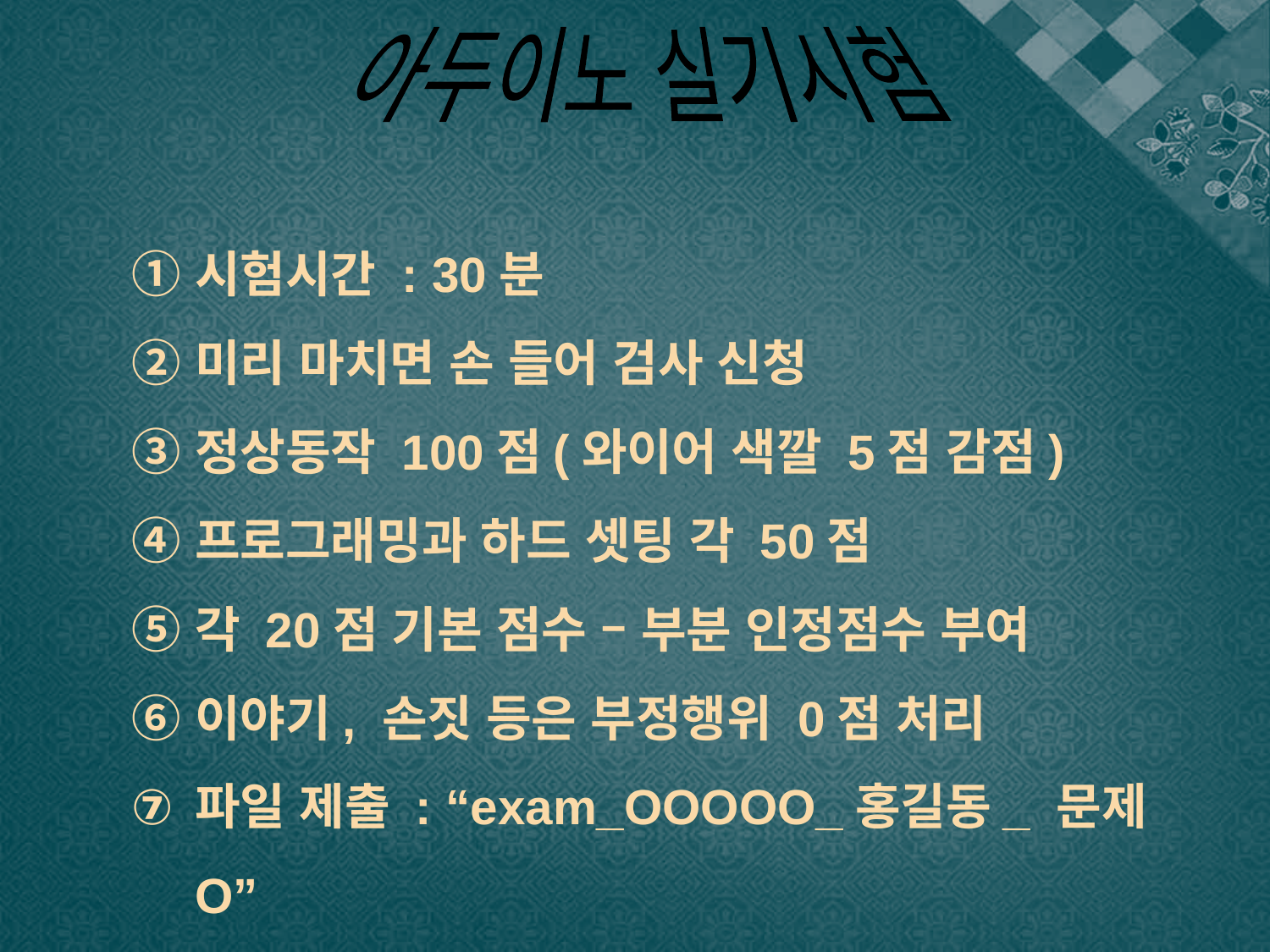

아두이노 실기시험
시험시간 : 30분
미리 마치면 손 들어 검사 신청
정상동작 100점(와이어 색깔 5점 감점)
프로그래밍과 하드 셋팅 각 50점
각 20점 기본 점수 – 부분 인정점수 부여
이야기, 손짓 등은 부정행위 0점 처리
파일 제출 : “exam_OOOOO_홍길동_ 문제O”